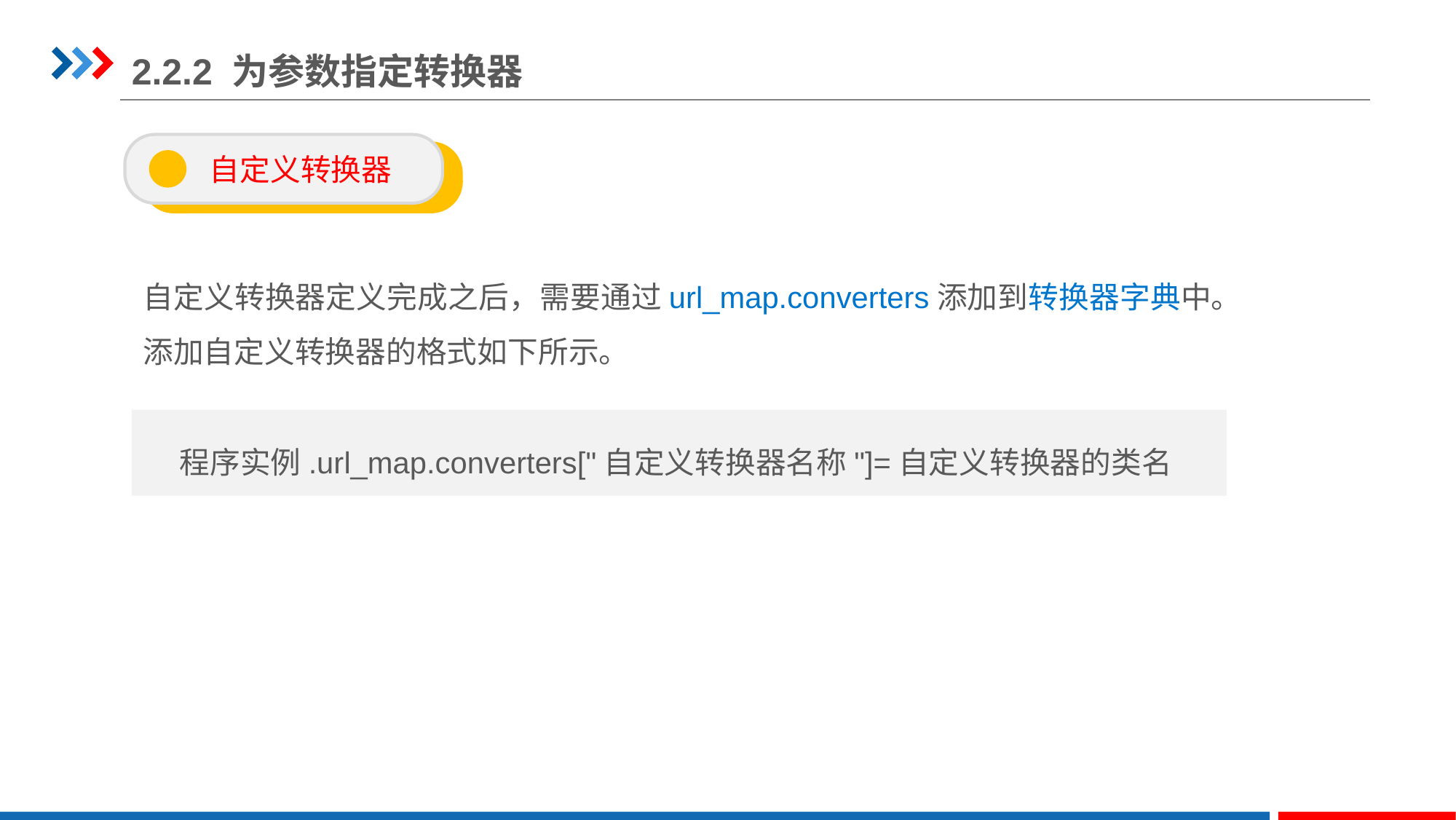

2.2.2 为参数指定转换器
    自定义转换器

自定义转换器定义完成之后，需要通过url_map.converters添加到转换器字典中。添加自定义转换器的格式如下所示。
程序实例.url_map.converters["自定义转换器名称"]=自定义转换器的类名